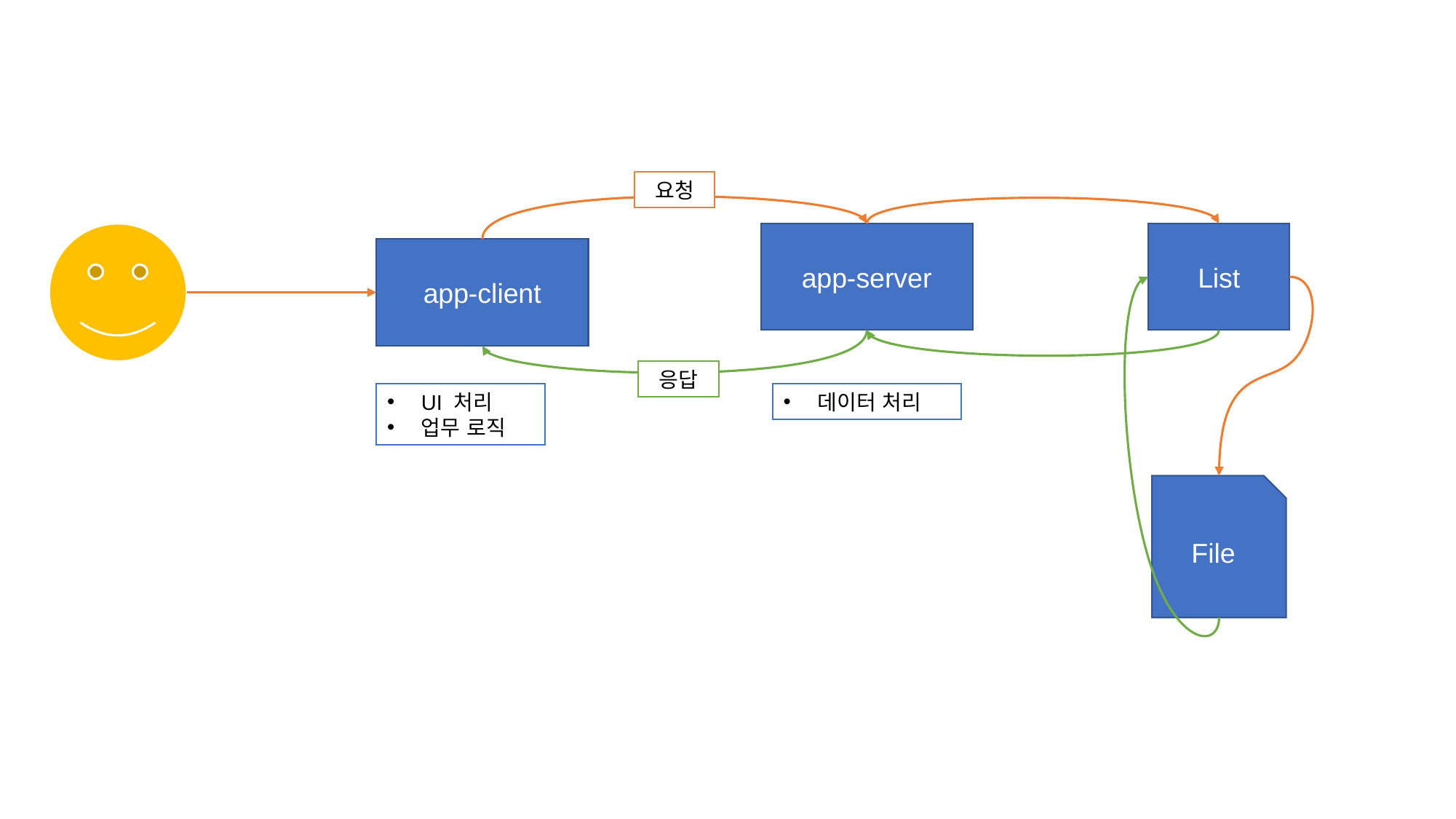

요청
List

app-server
app-client
응답
UI 처리
업무 로직
데이터 처리
File